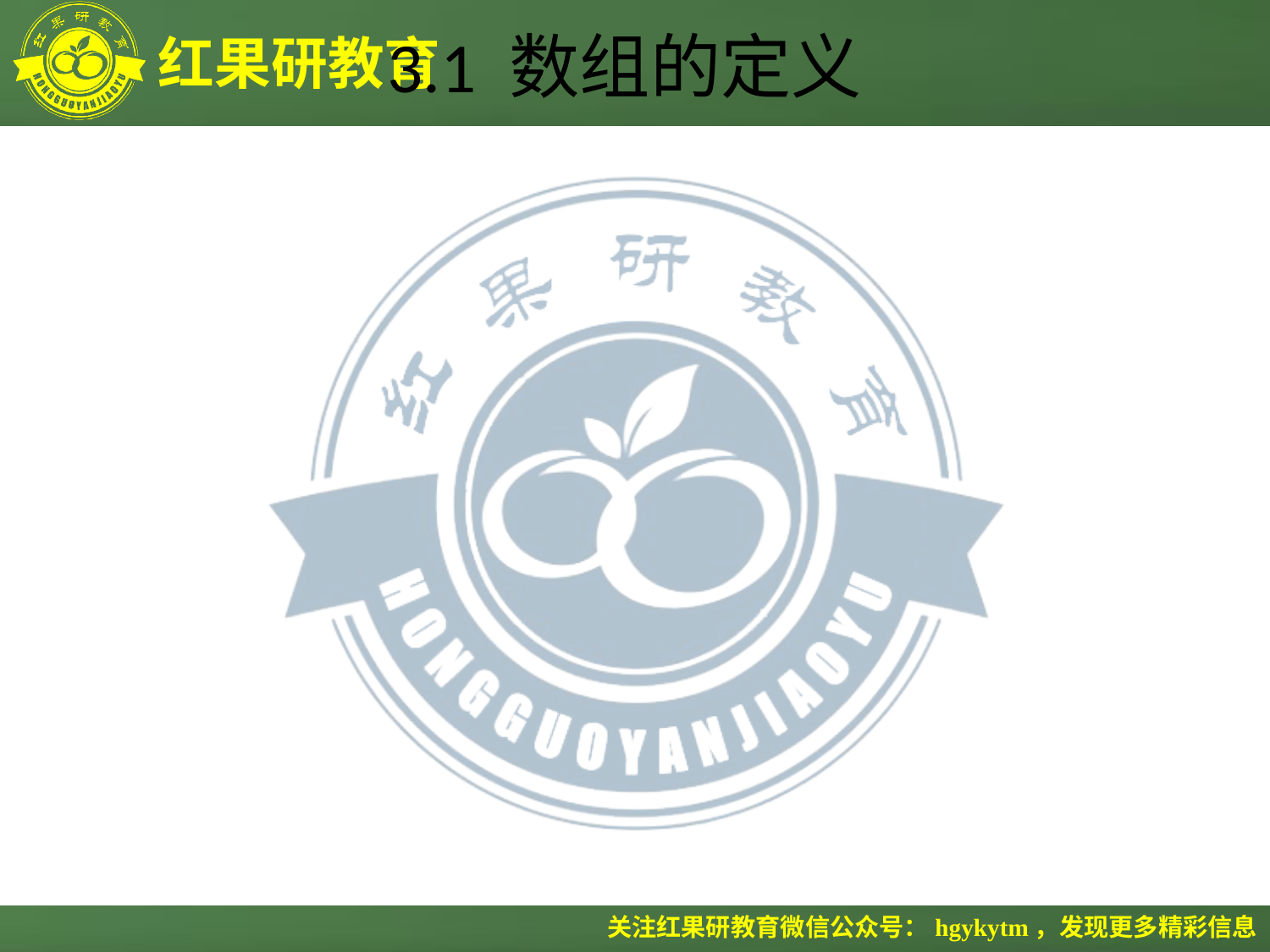

# 3.1 数组的定义
二维数组的抽象数据类型定义
ADT Array2{
  数据对象 :D＝{aij|aij∈ElemSet,0≤i≤m－1,0≤j≤n－1}
  数据关系:S＝{R1,R2}
 		             R1＝{< ai,j ,ai,j+1>| 0≤i≤m－1, 0≤j＜n－1}
		             R2＝{< ai,j ,ai+1,j>| 0≤i＜m－1, 0≤j≤n－1}
  基本操作:
      InitArray(&A,2,m,n)
      DestroyArray(&A)
      value(A,&e,i,j)
      Assign(&A,e,i,j)
} ADT Array2